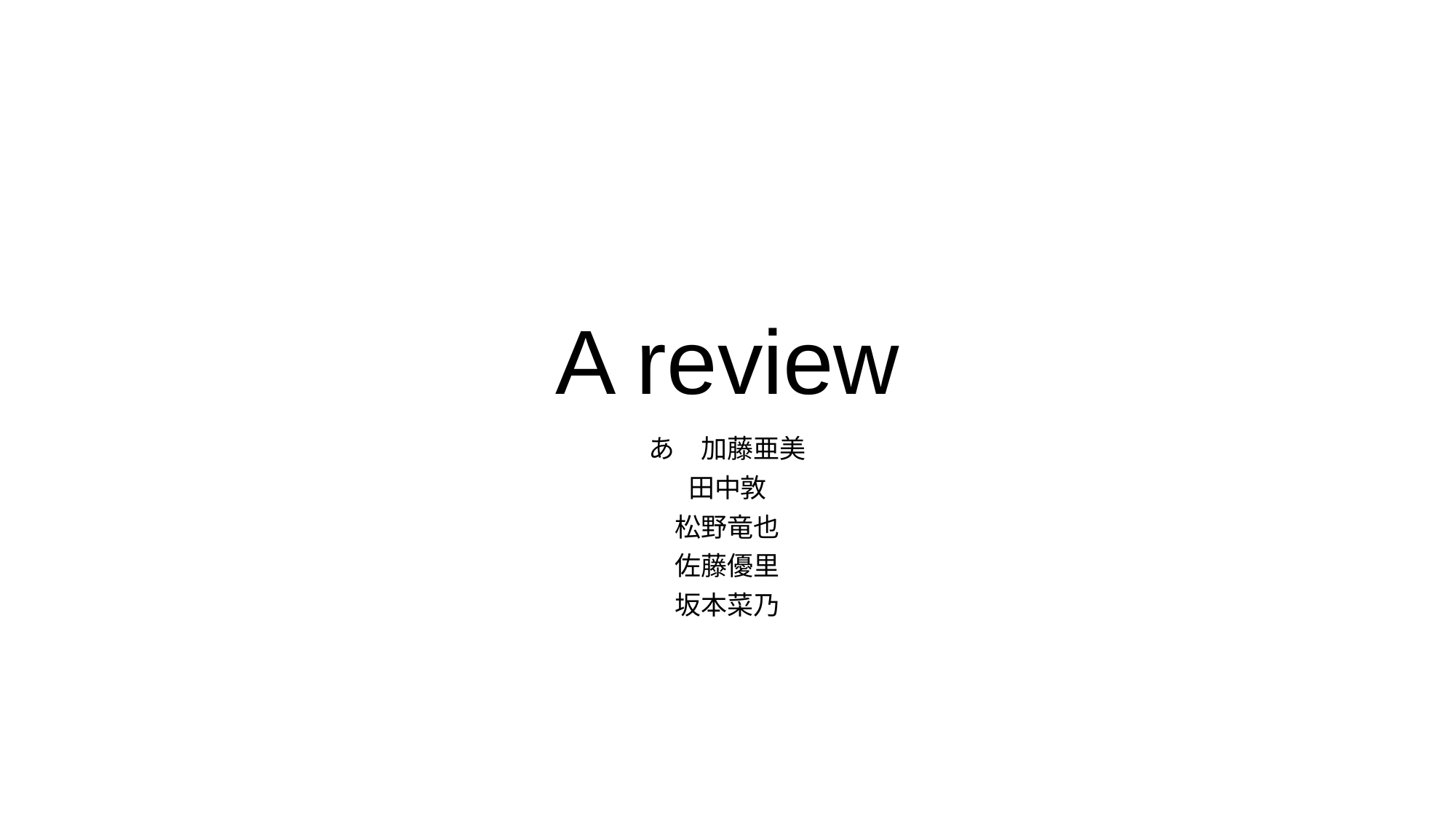

# A review
あ　加藤亜美
田中敦
松野竜也
佐藤優里
坂本菜乃